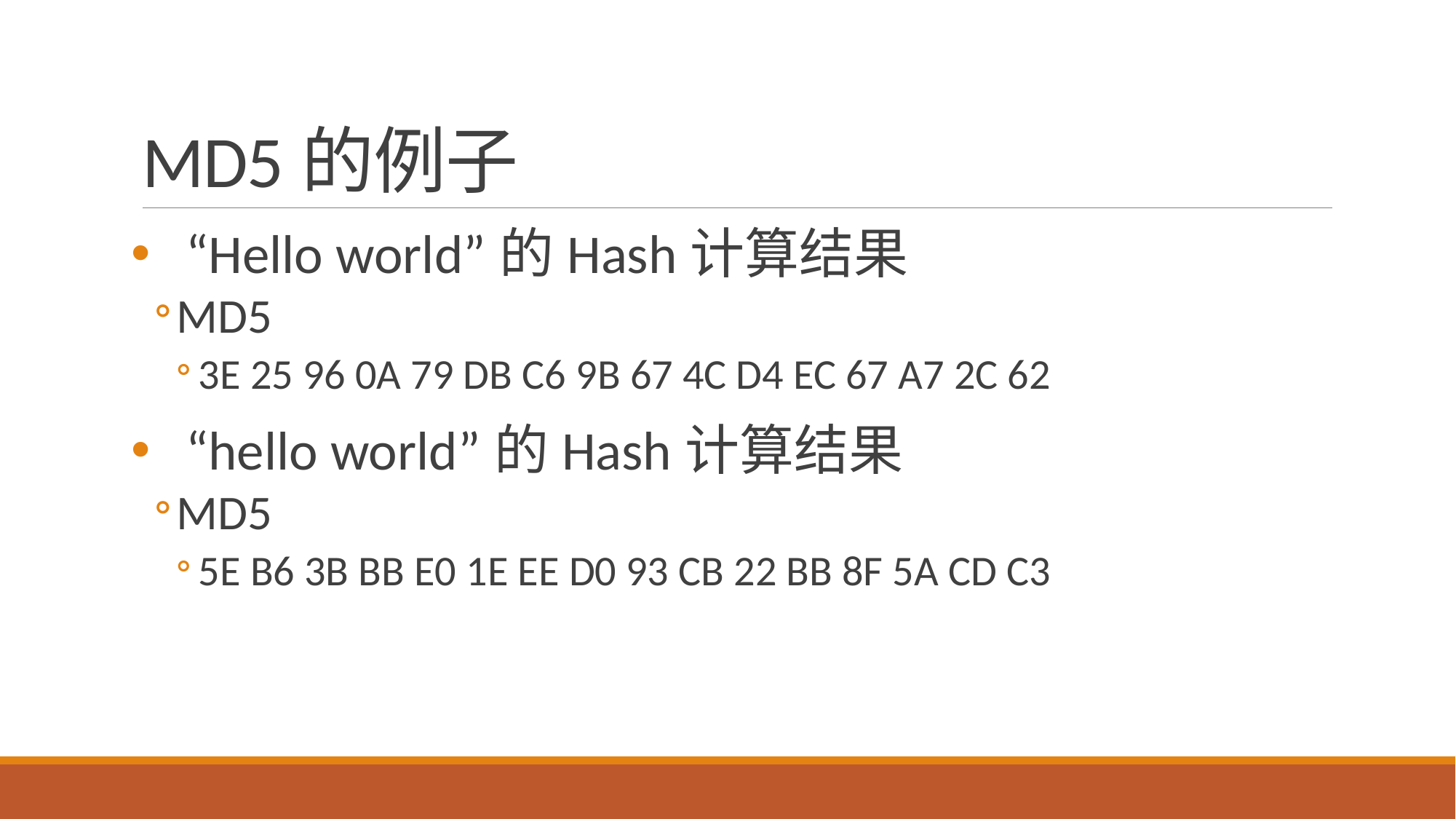

# MD5的例子
“Hello world”的Hash计算结果
MD5
3E 25 96 0A 79 DB C6 9B 67 4C D4 EC 67 A7 2C 62
“hello world”的Hash计算结果
MD5
5E B6 3B BB E0 1E EE D0 93 CB 22 BB 8F 5A CD C3